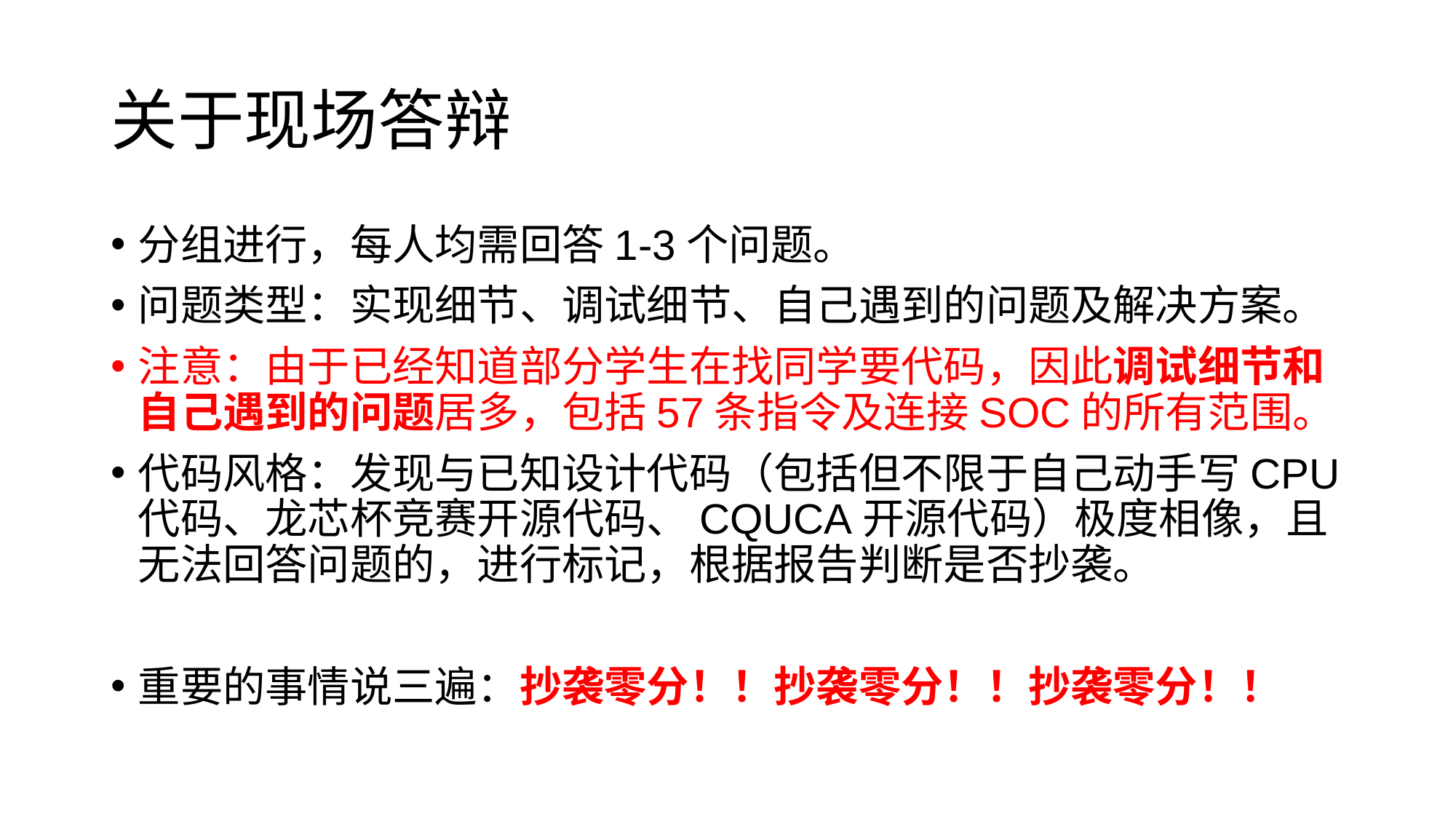

# 关于现场答辩
分组进行，每人均需回答1-3个问题。
问题类型：实现细节、调试细节、自己遇到的问题及解决方案。
注意：由于已经知道部分学生在找同学要代码，因此调试细节和自己遇到的问题居多，包括57条指令及连接SOC的所有范围。
代码风格：发现与已知设计代码（包括但不限于自己动手写CPU代码、龙芯杯竞赛开源代码、CQUCA开源代码）极度相像，且无法回答问题的，进行标记，根据报告判断是否抄袭。

重要的事情说三遍：抄袭零分！！抄袭零分！！抄袭零分！！